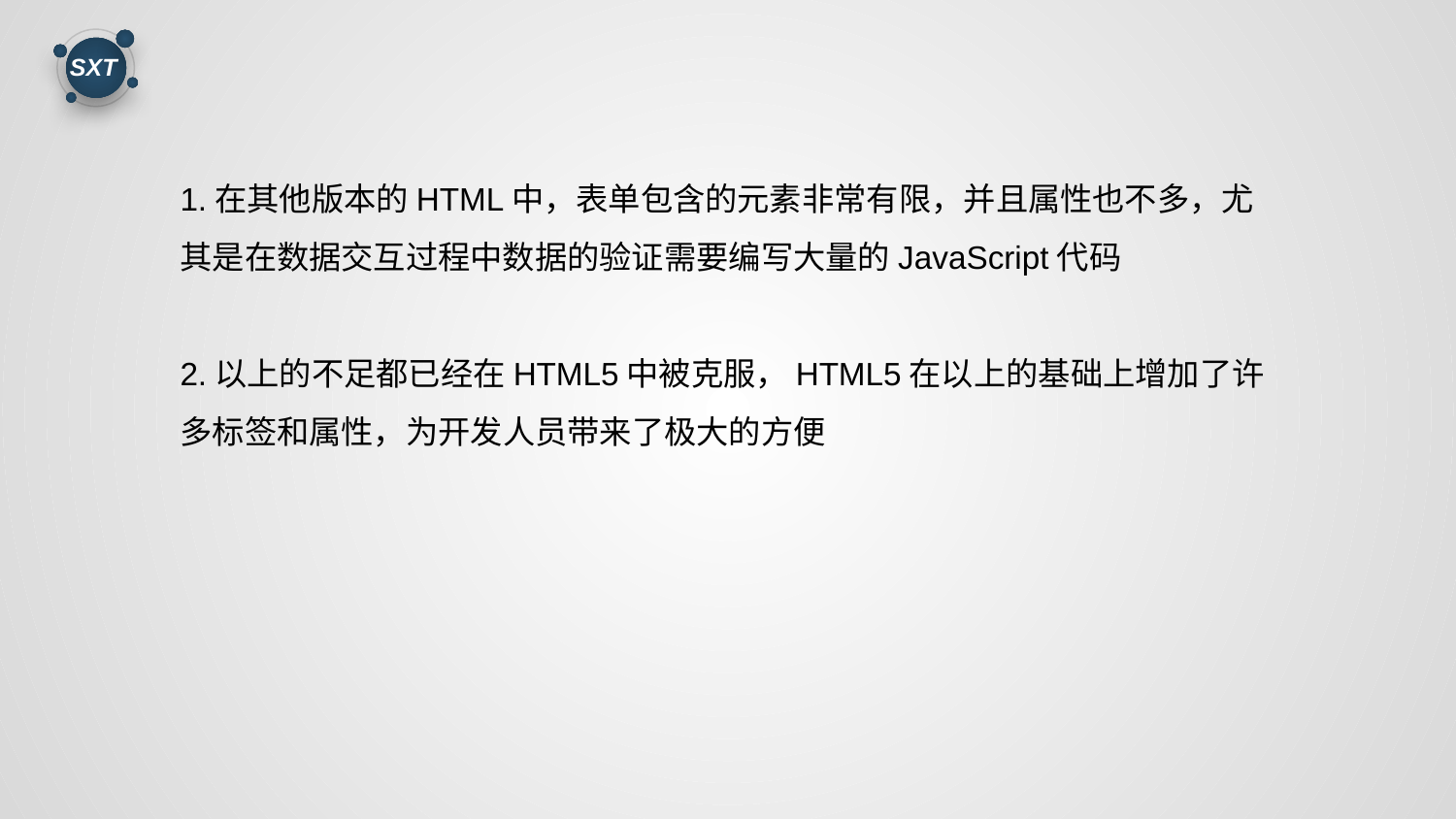

1.在其他版本的HTML中，表单包含的元素非常有限，并且属性也不多，尤其是在数据交互过程中数据的验证需要编写大量的JavaScript代码

2.以上的不足都已经在HTML5中被克服，HTML5在以上的基础上增加了许多标签和属性，为开发人员带来了极大的方便